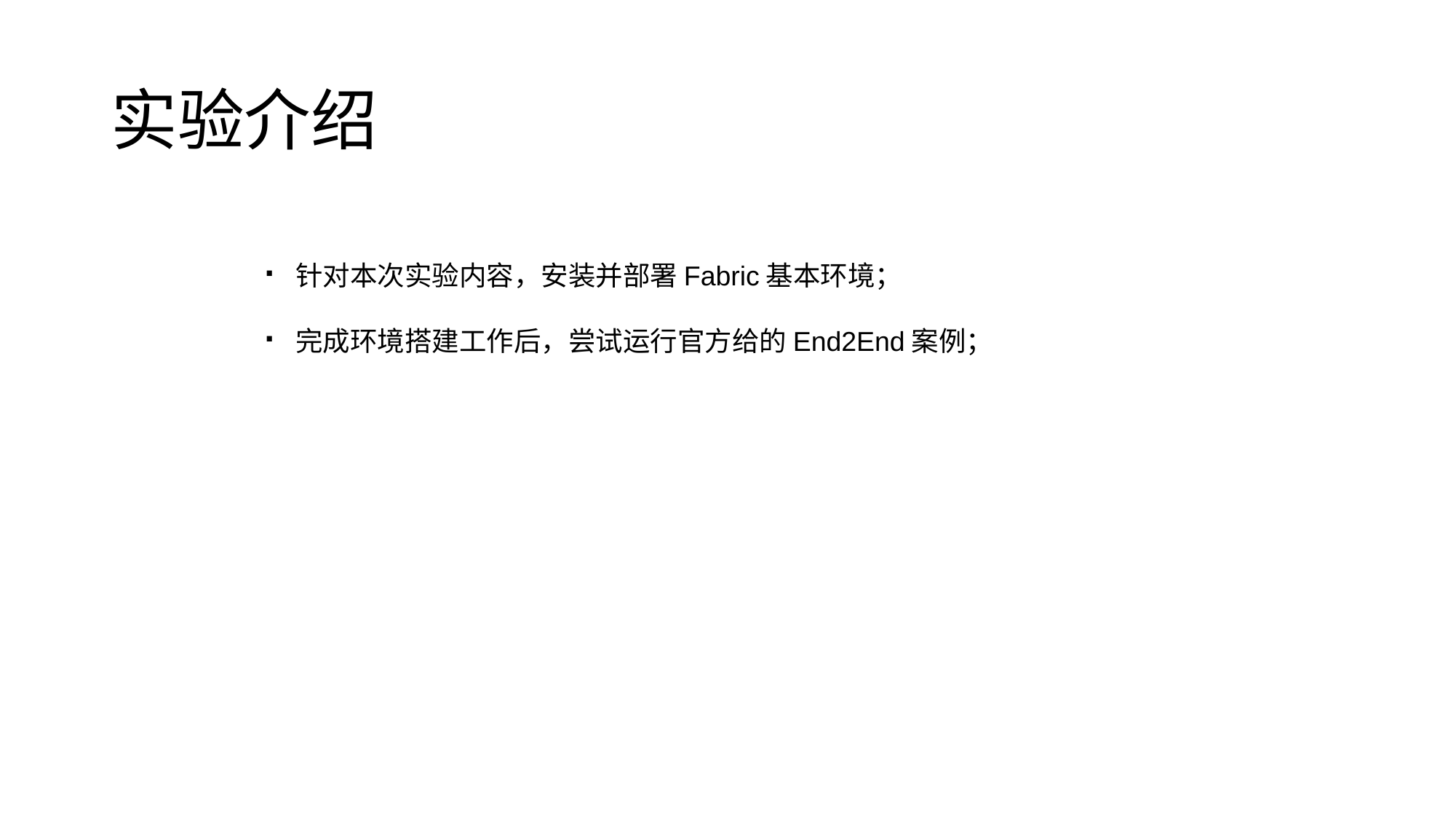

# 实验介绍
· 针对本次实验内容，安装并部署Fabric基本环境；
· 完成环境搭建工作后，尝试运行官方给的End2End案例；